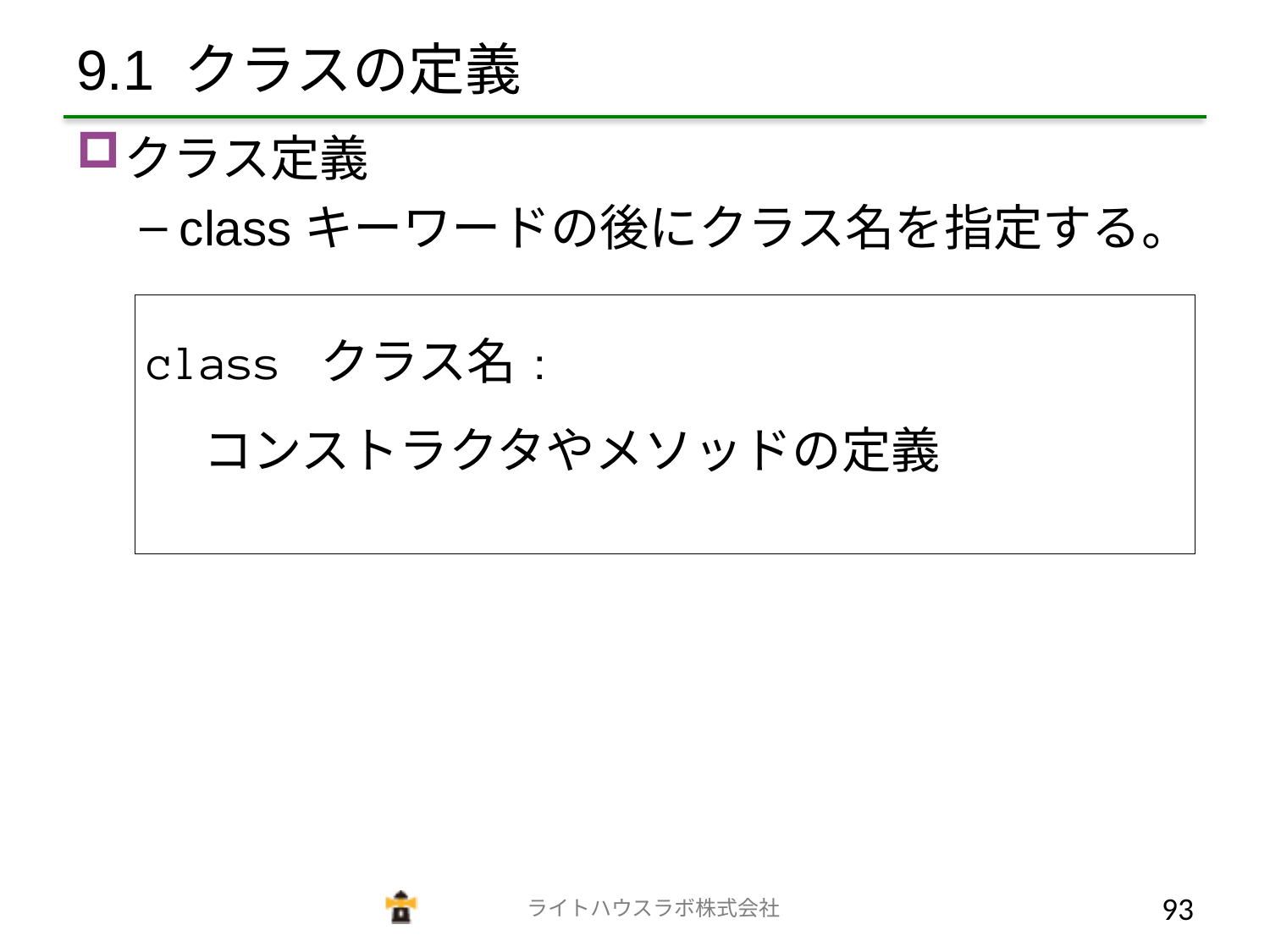

# 9.1 クラスの定義
クラス定義
classキーワードの後にクラス名を指定する。
class クラス名:
    コンストラクタやメソッドの定義
　　　　　　　　　　　　　ライトハウスラボ株式会社
93